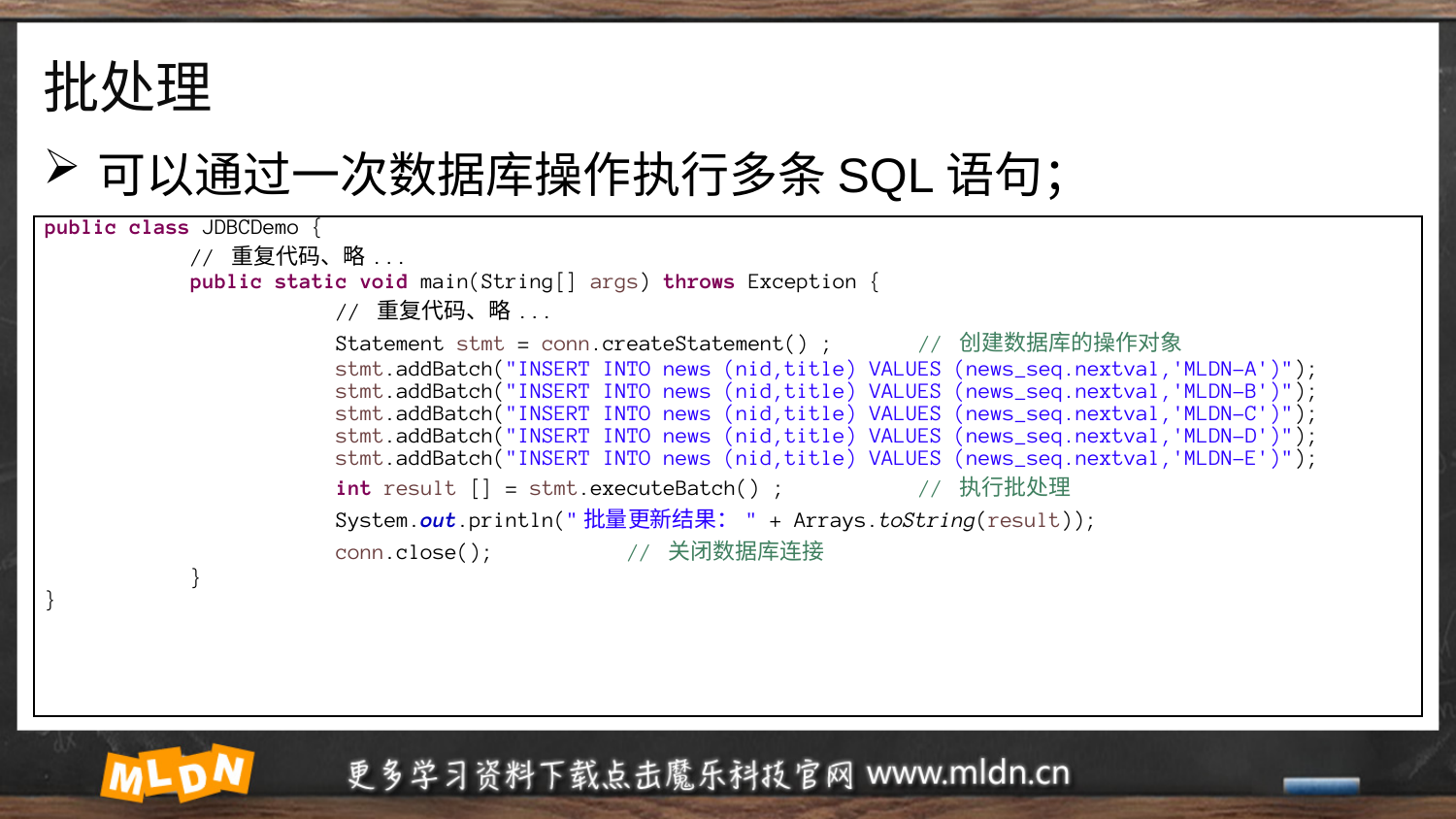

# 批处理
可以通过一次数据库操作执行多条SQL语句；
| public class JDBCDemo { // 重复代码、略... public static void main(String[] args) throws Exception { // 重复代码、略... Statement stmt = conn.createStatement() ; // 创建数据库的操作对象 stmt.addBatch("INSERT INTO news (nid,title) VALUES (news\_seq.nextval,'MLDN-A')"); stmt.addBatch("INSERT INTO news (nid,title) VALUES (news\_seq.nextval,'MLDN-B')"); stmt.addBatch("INSERT INTO news (nid,title) VALUES (news\_seq.nextval,'MLDN-C')"); stmt.addBatch("INSERT INTO news (nid,title) VALUES (news\_seq.nextval,'MLDN-D')"); stmt.addBatch("INSERT INTO news (nid,title) VALUES (news\_seq.nextval,'MLDN-E')"); int result [] = stmt.executeBatch() ; // 执行批处理 System.out.println("批量更新结果：" + Arrays.toString(result)); conn.close(); // 关闭数据库连接 } } |
| --- |